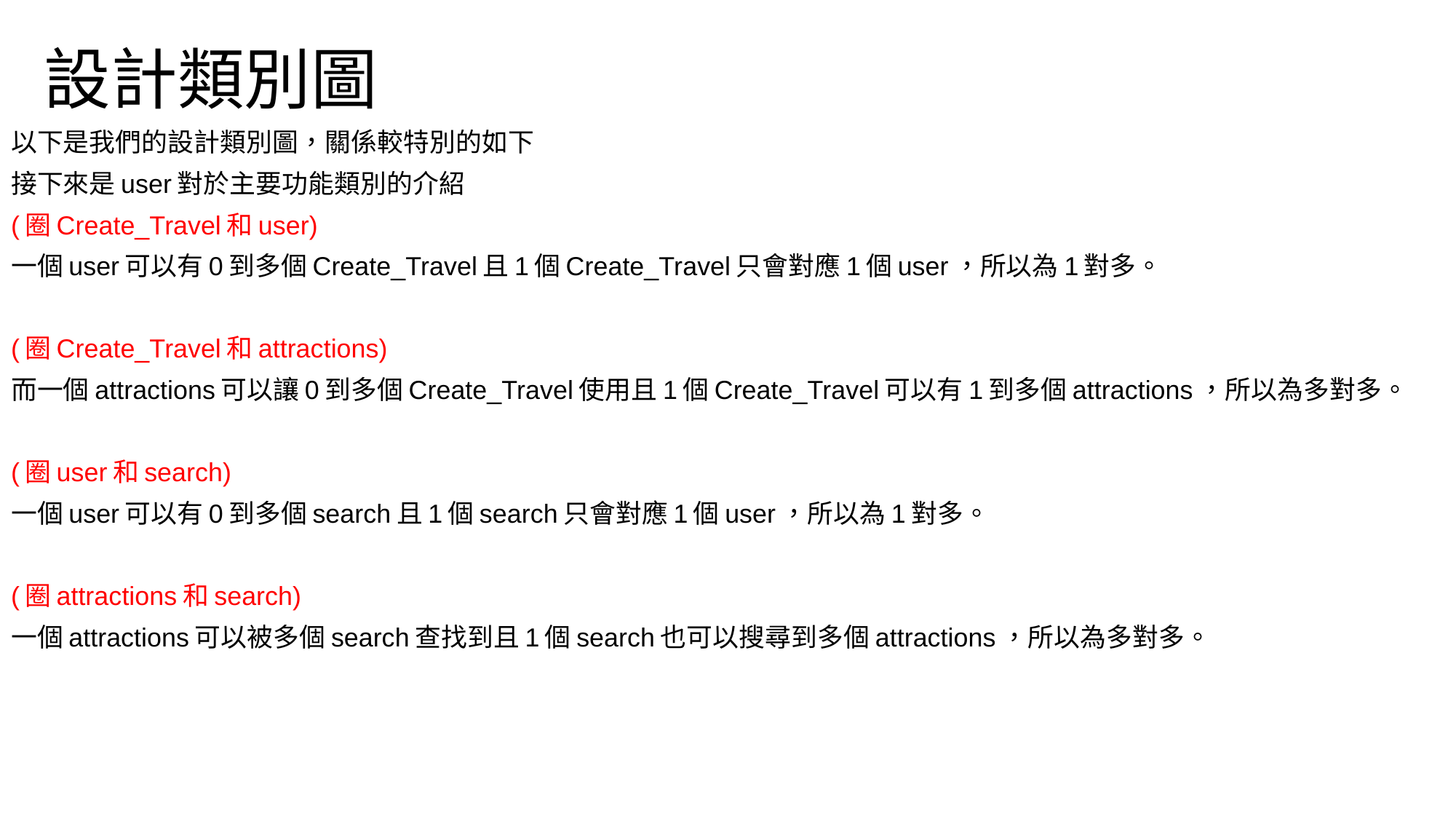

設計類別圖
以下是我們的設計類別圖，關係較特別的如下
接下來是user對於主要功能類別的介紹
(圈Create_Travel和user)
一個user可以有0到多個Create_Travel且1個Create_Travel只會對應1個user，所以為1對多。

(圈Create_Travel和attractions)
而一個attractions可以讓0到多個Create_Travel使用且1個Create_Travel可以有1到多個attractions，所以為多對多。

(圈user和search)
一個user可以有0到多個search且1個search只會對應1個user，所以為1對多。

(圈attractions和search)
一個attractions可以被多個search查找到且1個search也可以搜尋到多個attractions，所以為多對多。